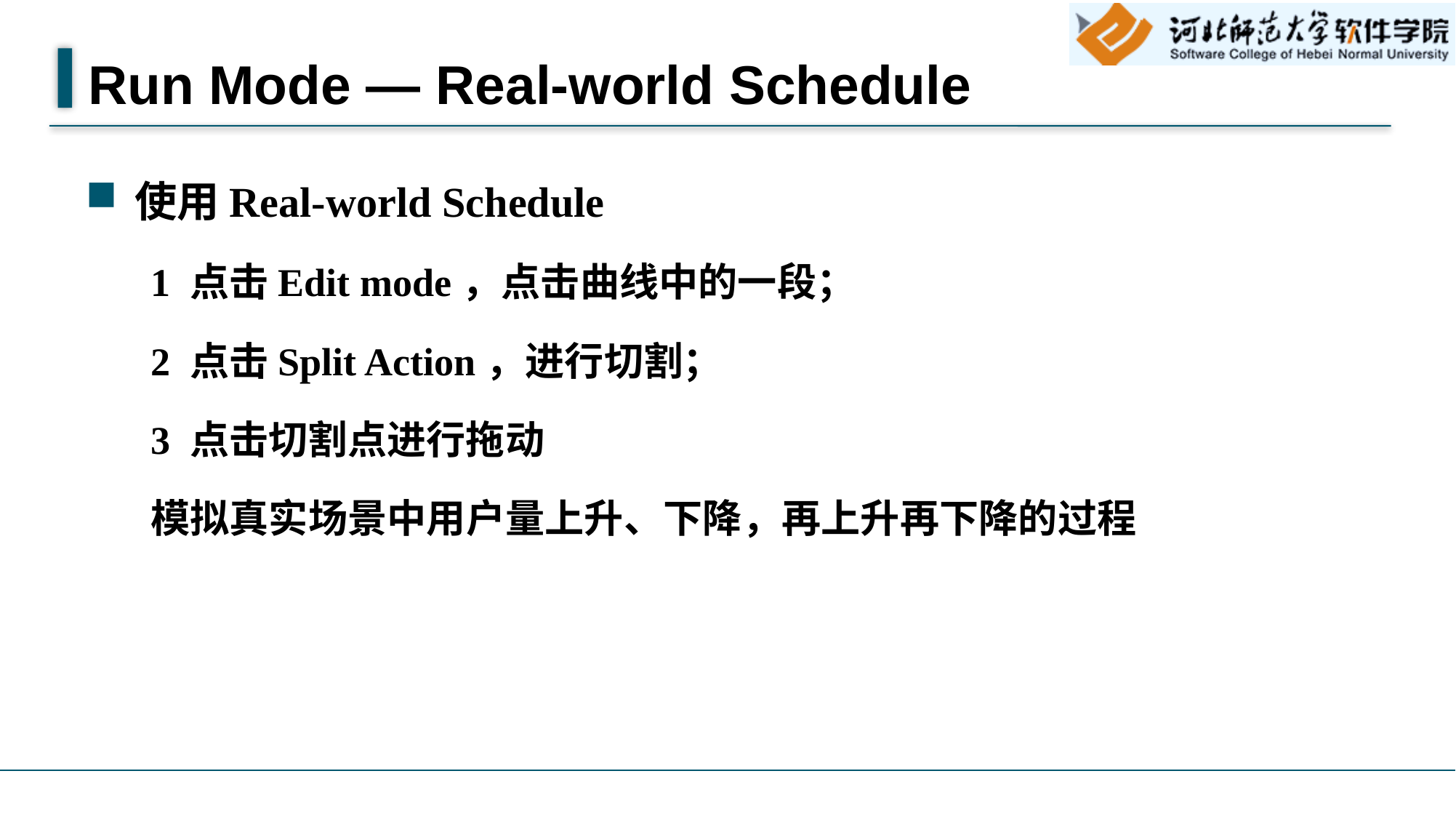

# Run Mode — Real-world Schedule
使用Real-world Schedule
1 点击Edit mode，点击曲线中的一段；
2 点击Split Action，进行切割；
3 点击切割点进行拖动
模拟真实场景中用户量上升、下降，再上升再下降的过程